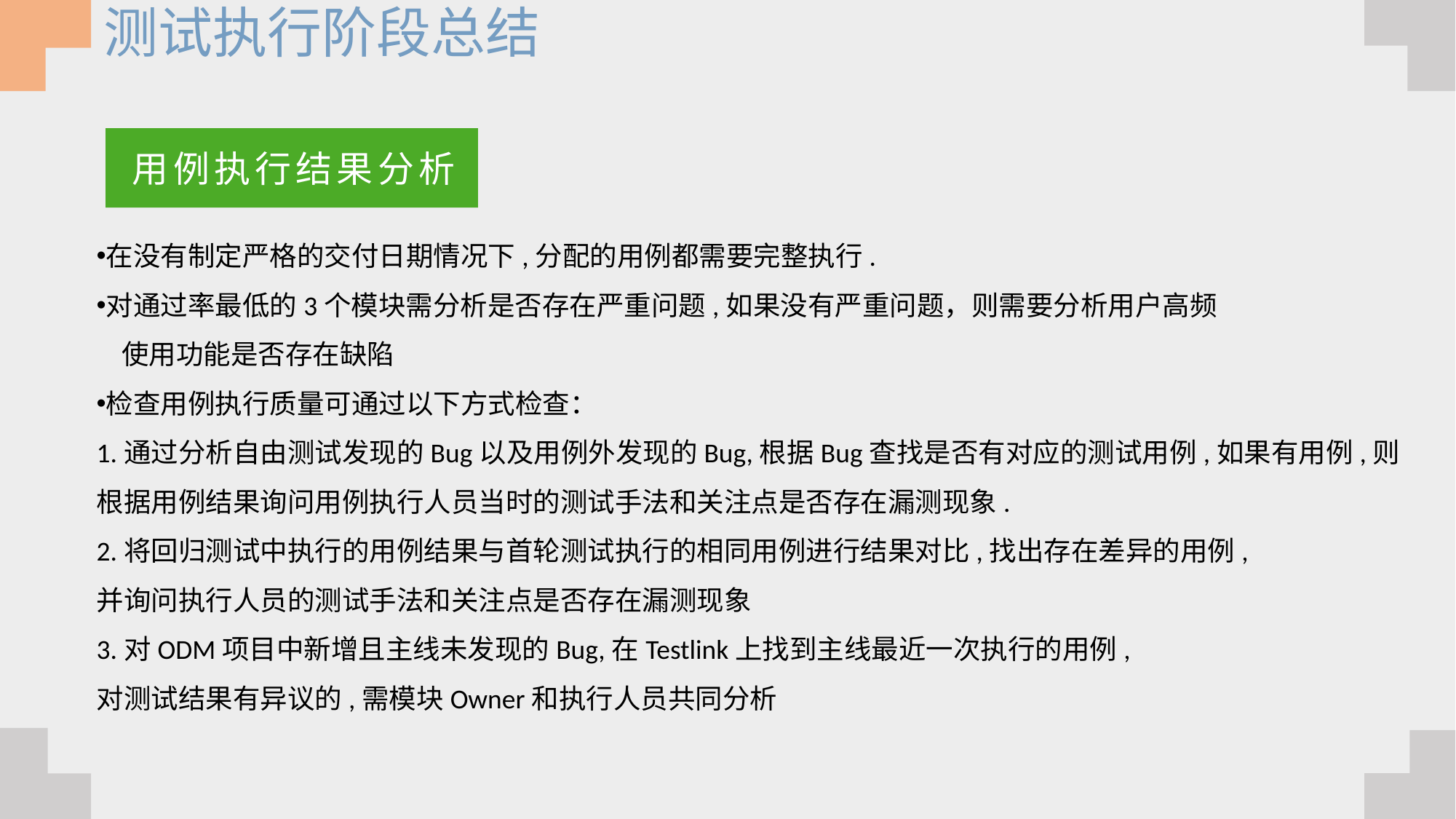

测试执行阶段总结

用例执行结果分析
在没有制定严格的交付日期情况下,分配的用例都需要完整执行.
对通过率最低的3个模块需分析是否存在严重问题,如果没有严重问题，则需要分析用户高频
   使用功能是否存在缺陷
检查用例执行质量可通过以下方式检查：
1.通过分析自由测试发现的Bug以及用例外发现的Bug,根据Bug查找是否有对应的测试用例,如果有用例,则
根据用例结果询问用例执行人员当时的测试手法和关注点是否存在漏测现象.
2.将回归测试中执行的用例结果与首轮测试执行的相同用例进行结果对比,找出存在差异的用例,
并询问执行人员的测试手法和关注点是否存在漏测现象
3.对ODM项目中新增且主线未发现的Bug,在Testlink上找到主线最近一次执行的用例,
对测试结果有异议的,需模块Owner和执行人员共同分析